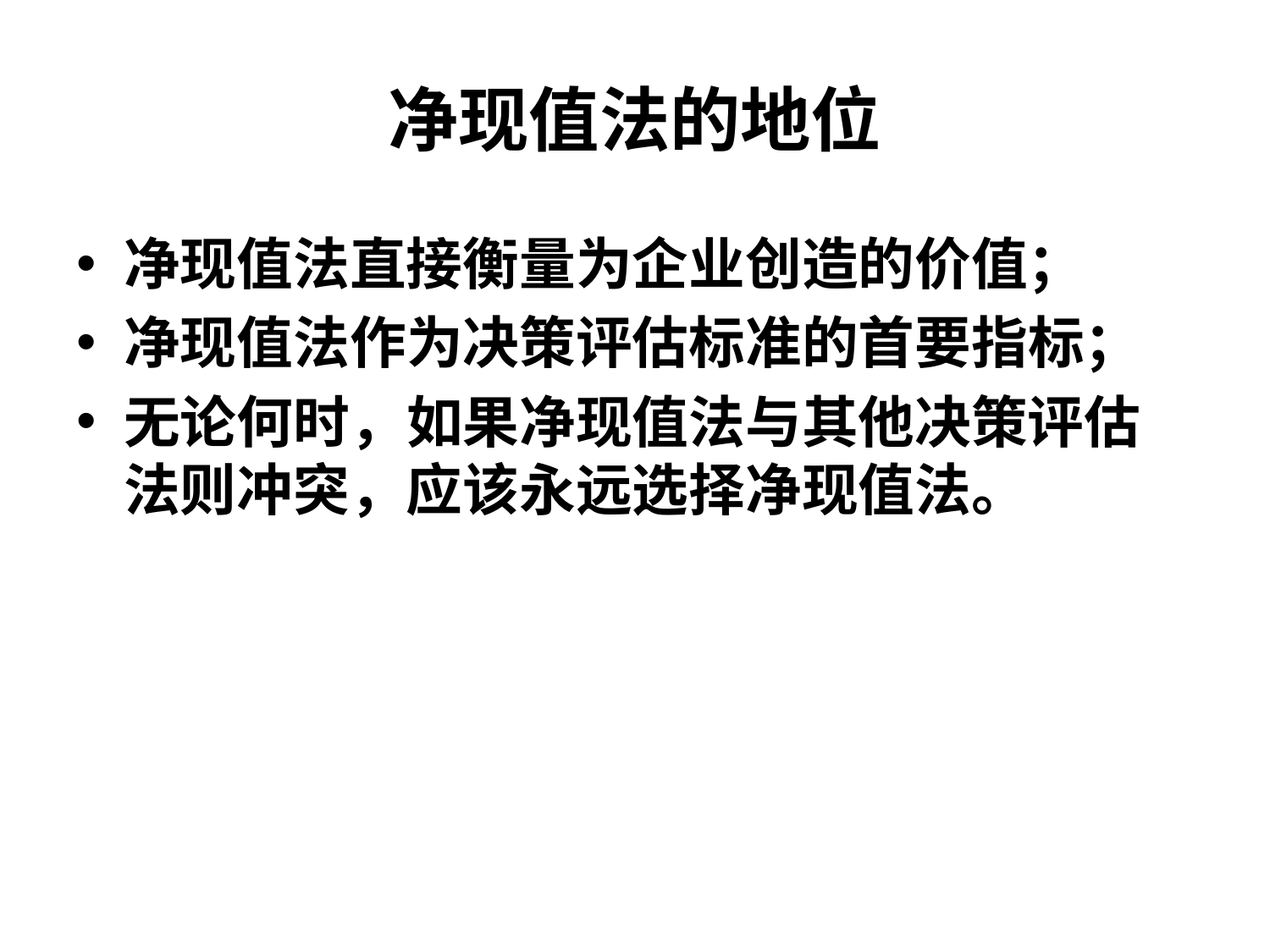

# 净现值法的地位
净现值法直接衡量为企业创造的价值；
净现值法作为决策评估标准的首要指标；
无论何时，如果净现值法与其他决策评估法则冲突，应该永远选择净现值法。